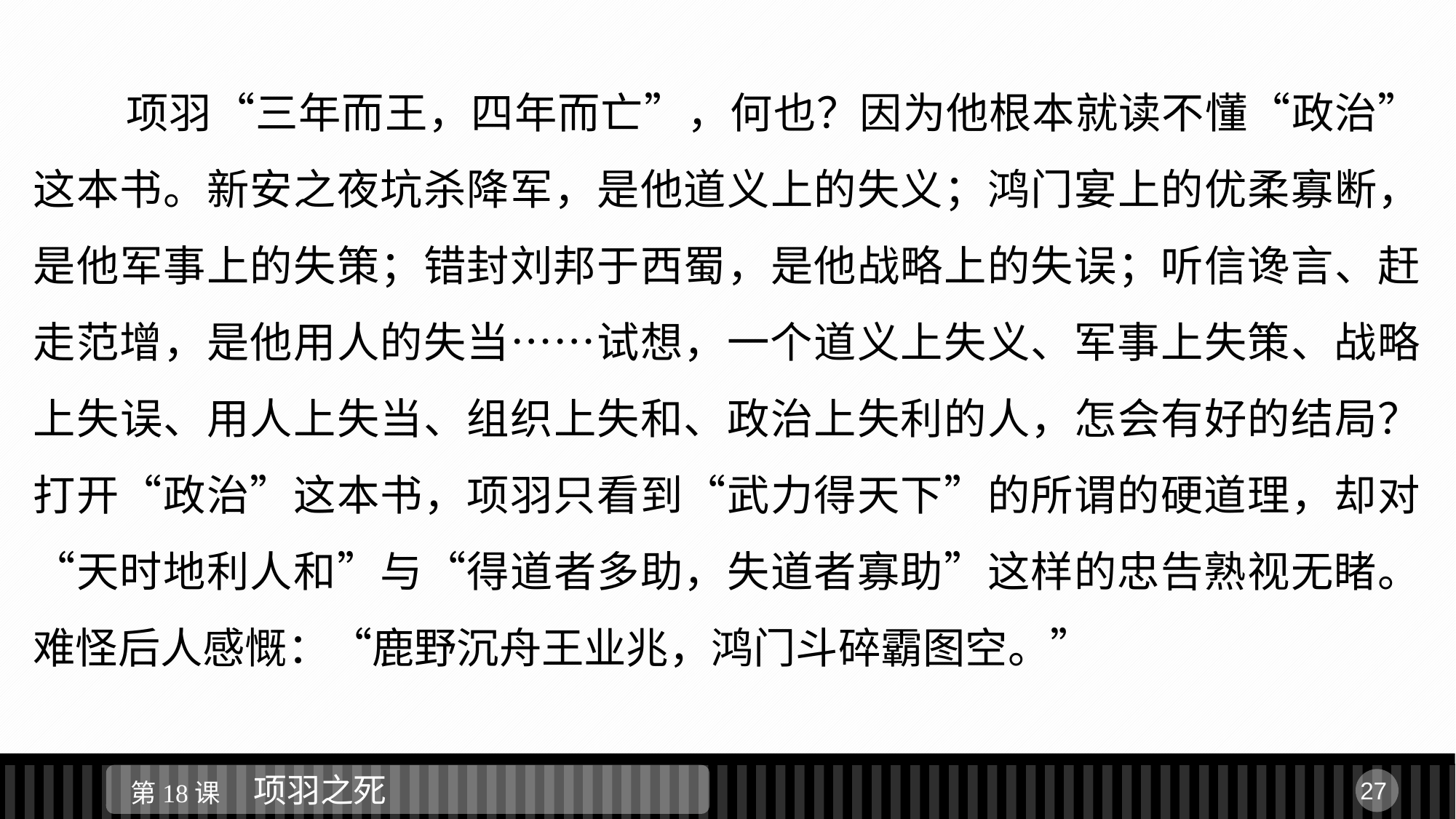

项羽“三年而王，四年而亡”，何也？因为他根本就读不懂“政治”这本书。新安之夜坑杀降军，是他道义上的失义；鸿门宴上的优柔寡断，是他军事上的失策；错封刘邦于西蜀，是他战略上的失误；听信谗言、赶走范增，是他用人的失当……试想，一个道义上失义、军事上失策、战略上失误、用人上失当、组织上失和、政治上失利的人，怎会有好的结局？打开“政治”这本书，项羽只看到“武力得天下”的所谓的硬道理，却对“天时地利人和”与“得道者多助，失道者寡助”这样的忠告熟视无睹。难怪后人感慨：“鹿野沉舟王业兆，鸿门斗碎霸图空。”